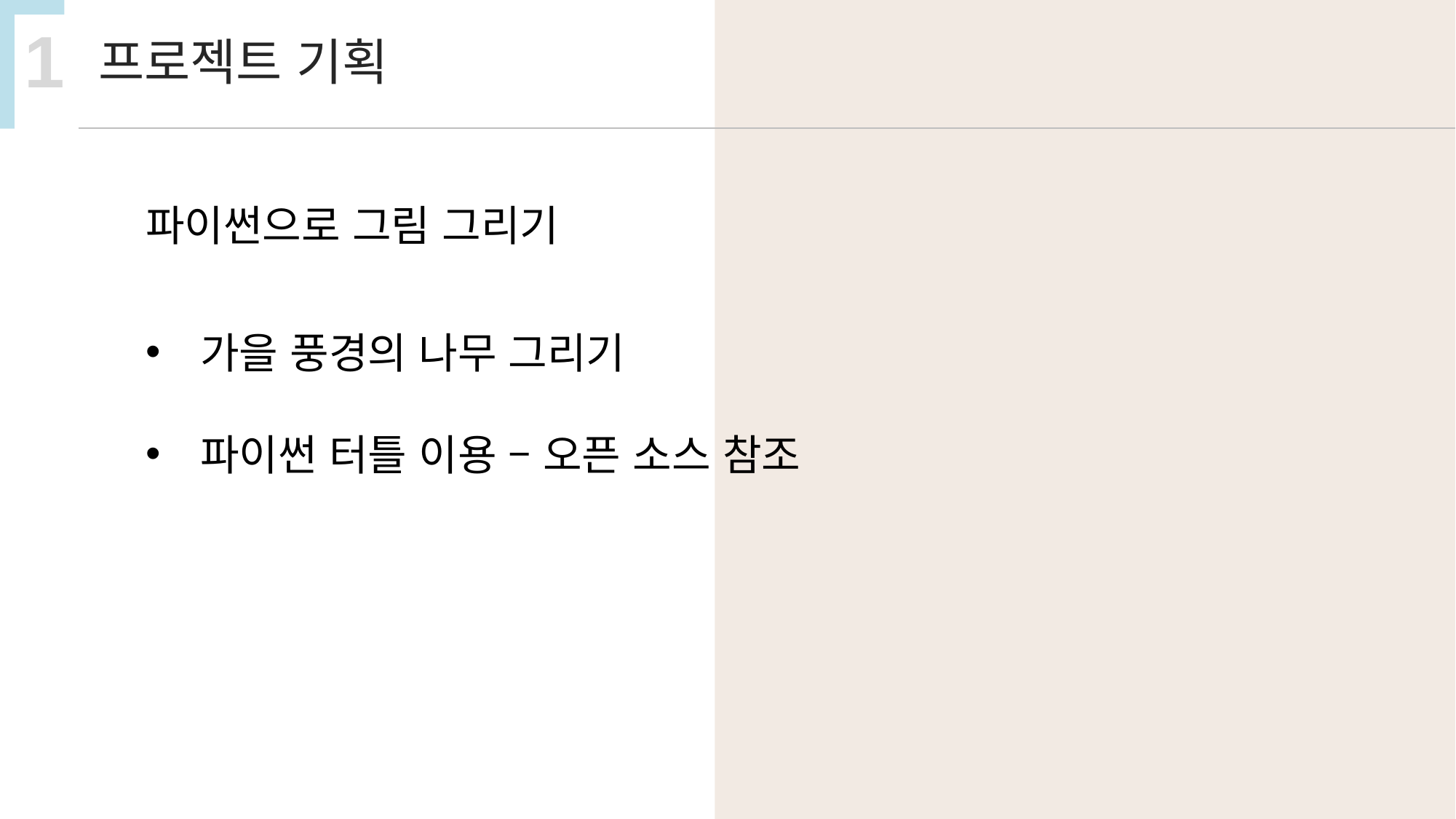

1
프로젝트 기획

파이썬으로 그림 그리기
가을 풍경의 나무 그리기

파이썬 터틀 이용 – 오픈 소스 참조